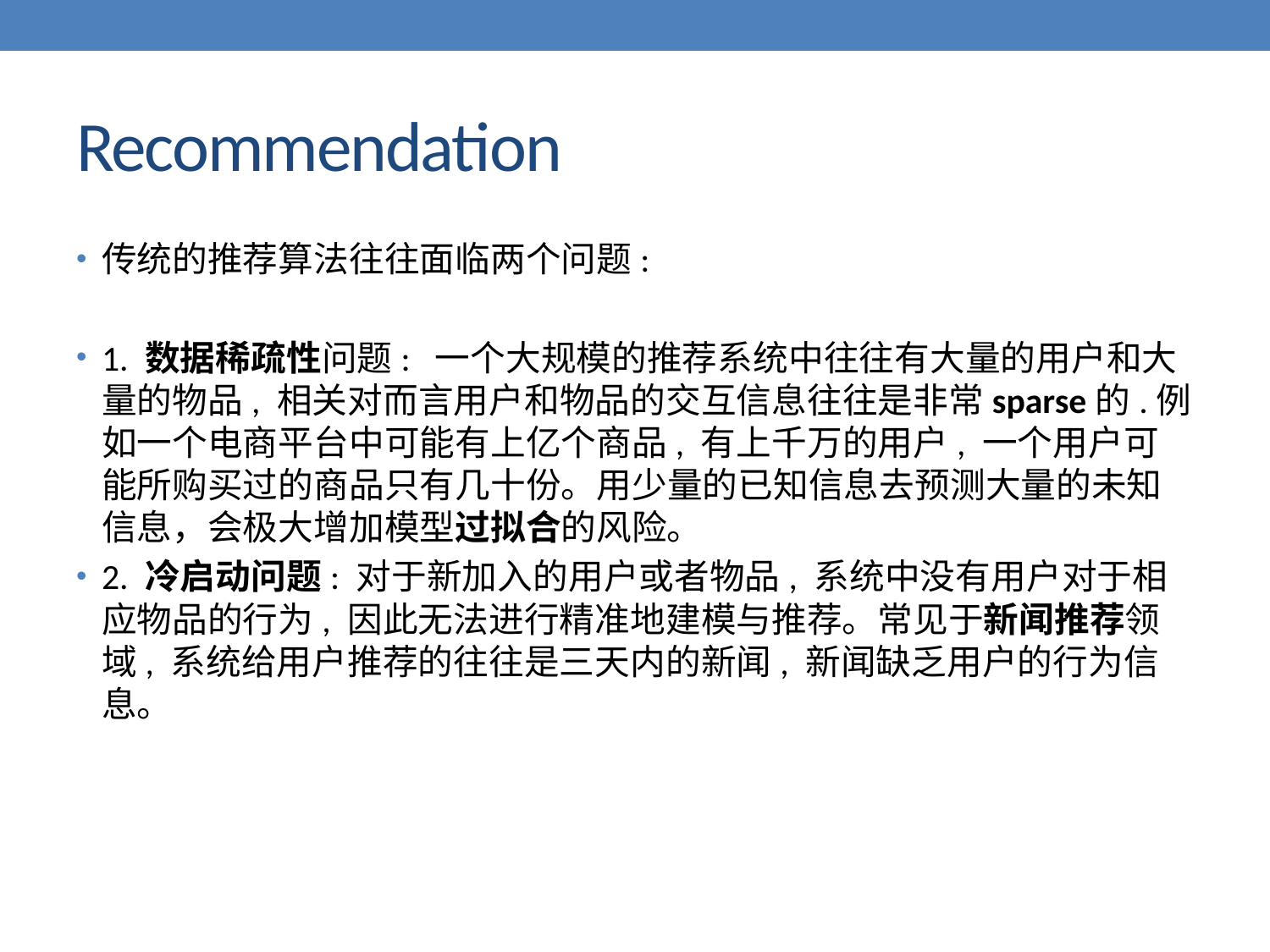

3
# Recommendation

传统的推荐算法往往面临两个问题:

1. 数据稀疏性问题:  一个大规模的推荐系统中往往有大量的用户和大量的物品, 相关对而言用户和物品的交互信息往往是非常sparse的.例如一个电商平台中可能有上亿个商品, 有上千万的用户, 一个用户可能所购买过的商品只有几十份。用少量的已知信息去预测大量的未知信息，会极大增加模型过拟合的风险。
2. 冷启动问题: 对于新加入的用户或者物品, 系统中没有用户对于相应物品的行为, 因此无法进行精准地建模与推荐。常见于新闻推荐领域, 系统给用户推荐的往往是三天内的新闻, 新闻缺乏用户的行为信息。